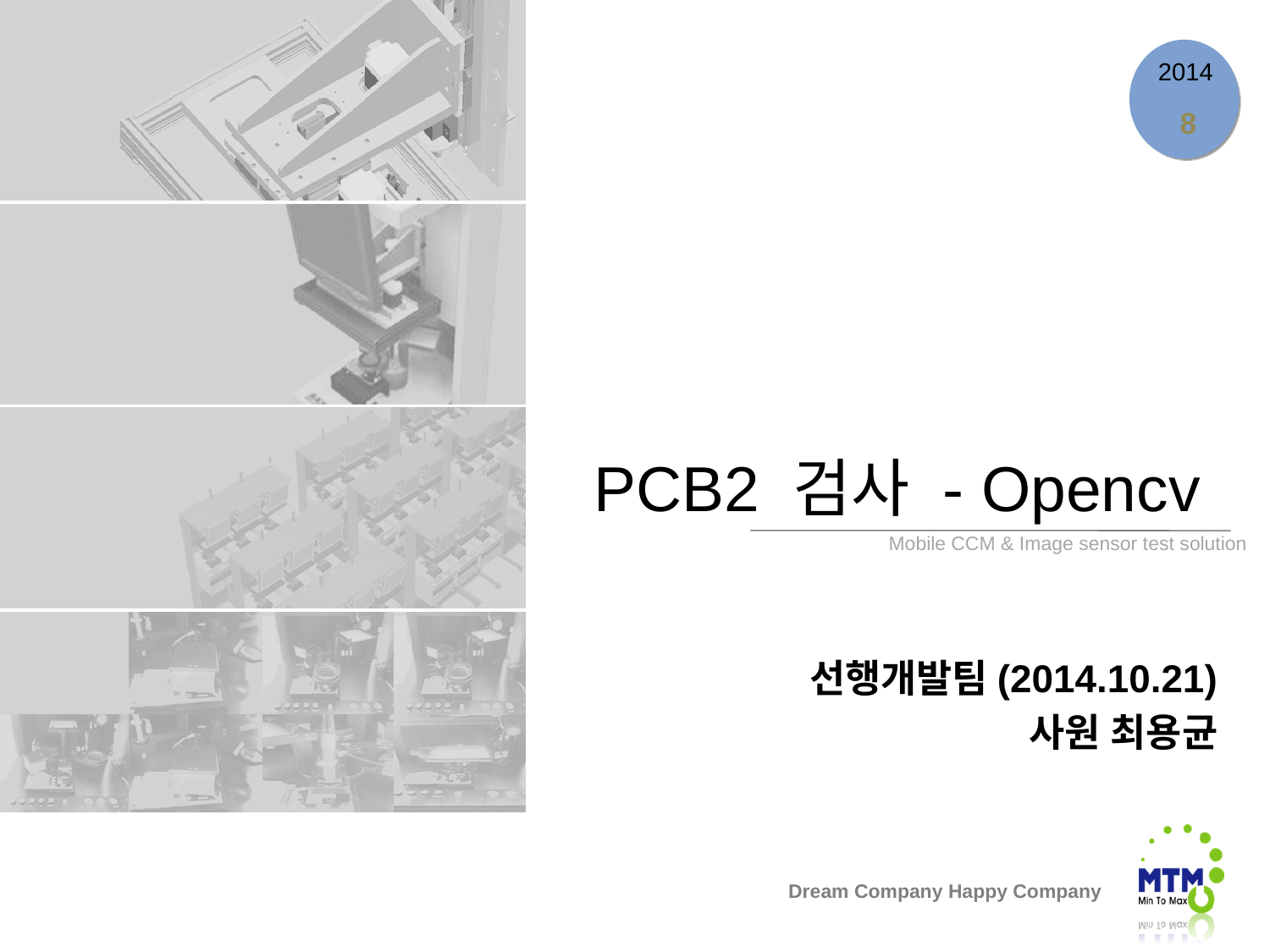

8
# PCB2 검사 - Opencv
선행개발팀(2014.10.21)
사원 최용균